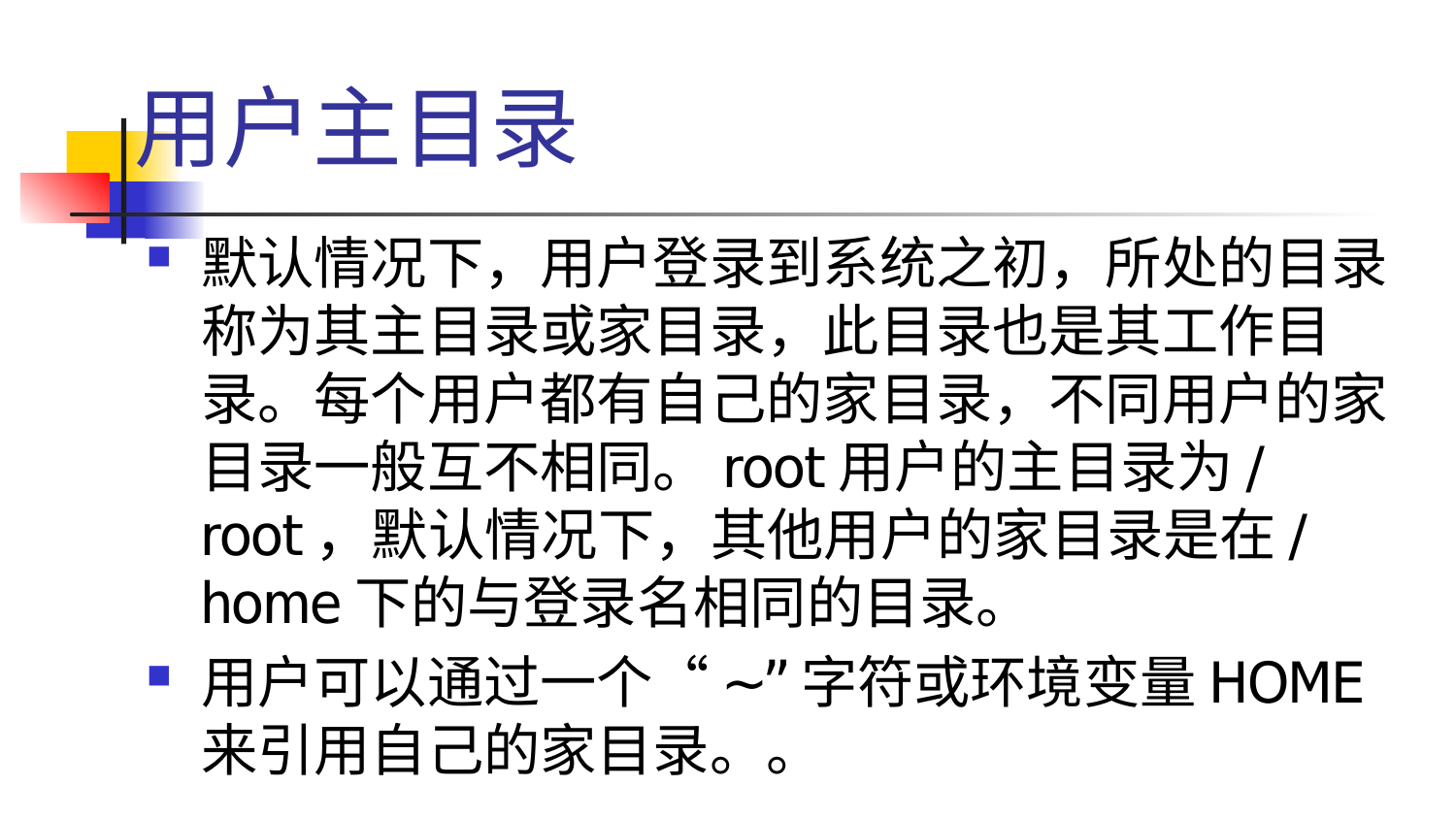

# 用户主目录
默认情况下，用户登录到系统之初，所处的目录称为其主目录或家目录，此目录也是其工作目录。每个用户都有自己的家目录，不同用户的家目录一般互不相同。root用户的主目录为/root，默认情况下，其他用户的家目录是在/home下的与登录名相同的目录。
用户可以通过一个“~”字符或环境变量HOME来引用自己的家目录。。